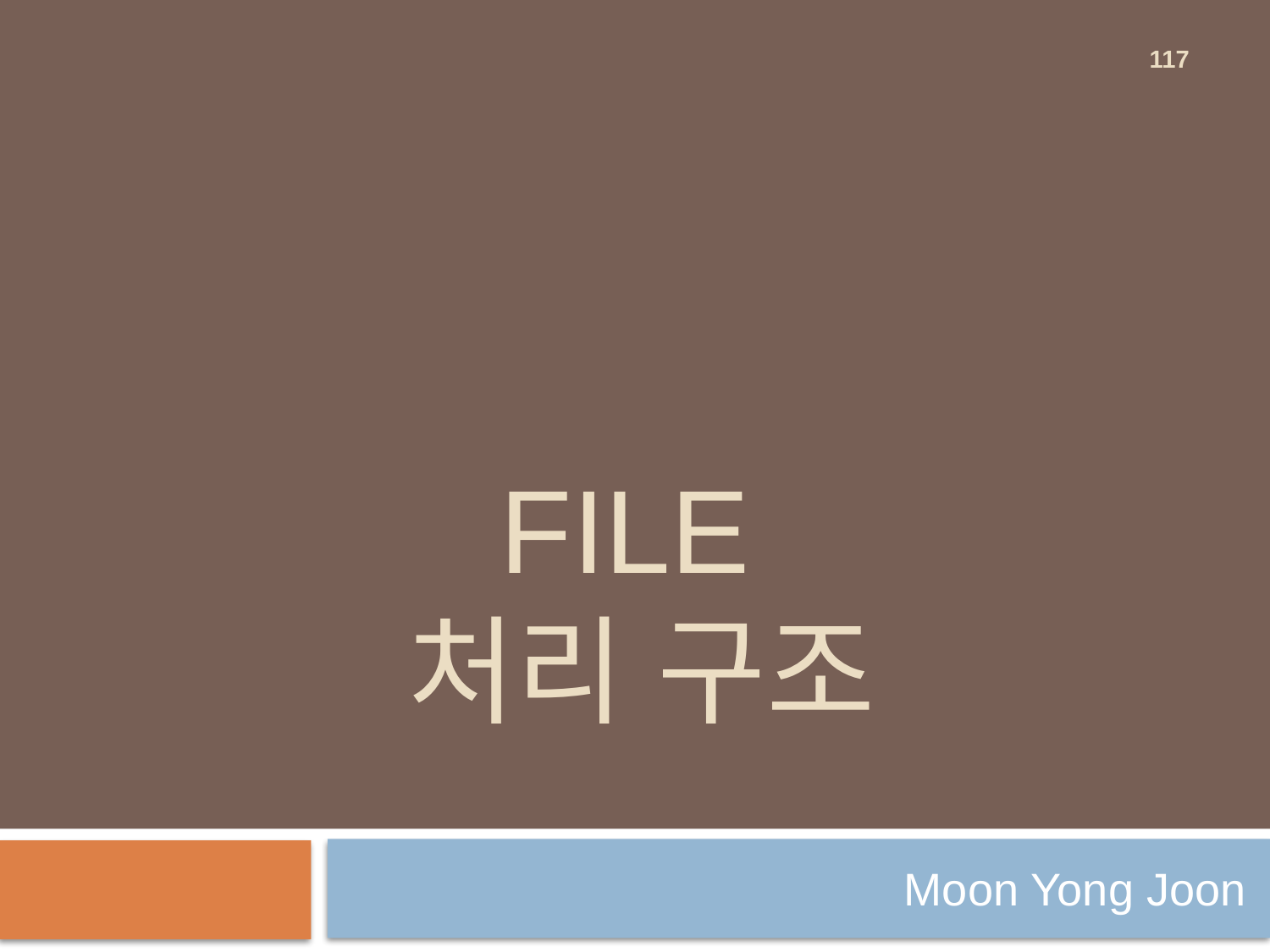

117
# file 처리 구조
Moon Yong Joon